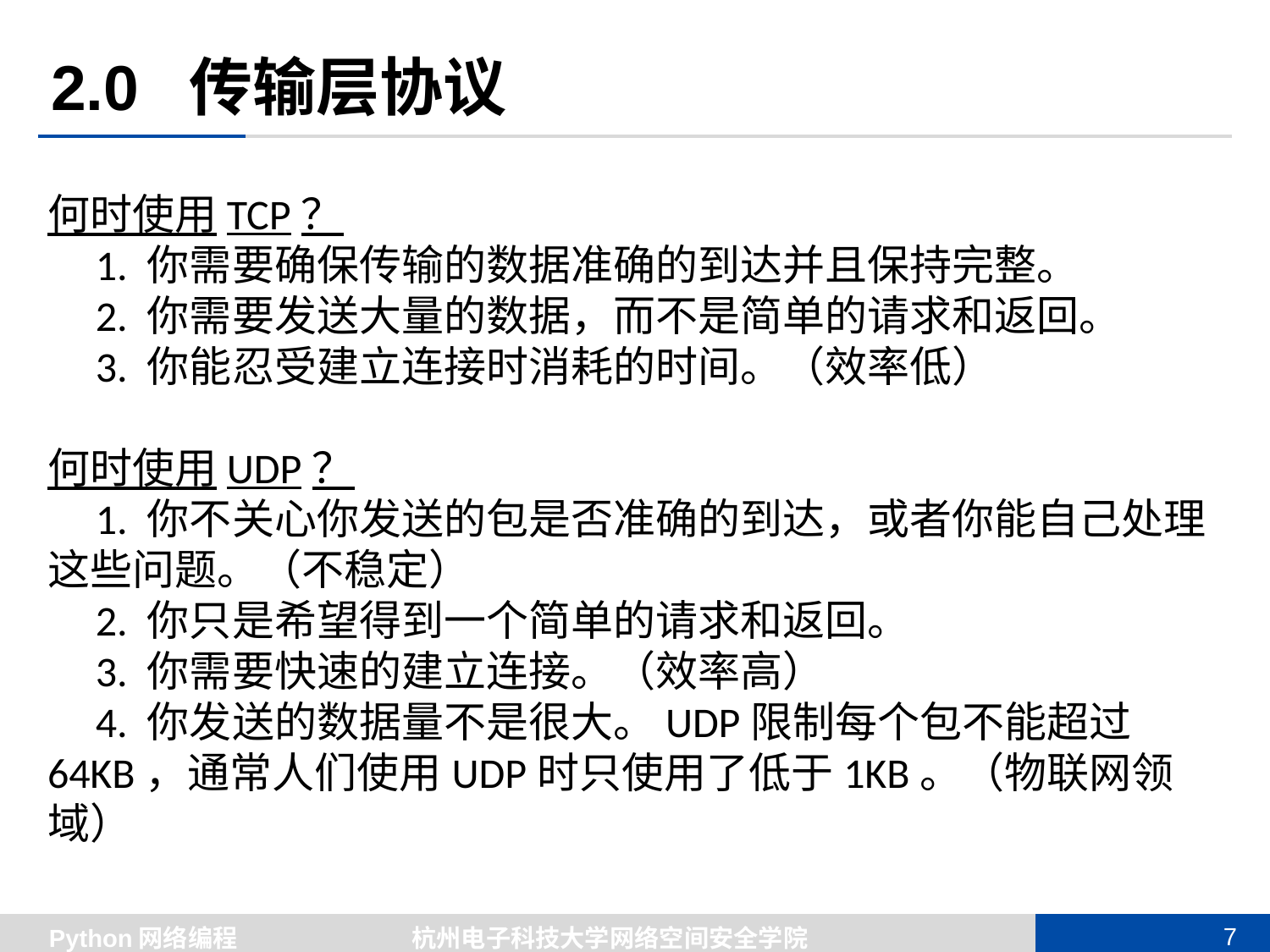

# 2.0  传输层协议
何时使用TCP？
    1. 你需要确保传输的数据准确的到达并且保持完整。
    2. 你需要发送大量的数据，而不是简单的请求和返回。
    3. 你能忍受建立连接时消耗的时间。（效率低）
何时使用UDP？
    1. 你不关心你发送的包是否准确的到达，或者你能自己处理这些问题。（不稳定）
    2. 你只是希望得到一个简单的请求和返回。
    3. 你需要快速的建立连接。（效率高）
    4. 你发送的数据量不是很大。UDP限制每个包不能超过64KB，通常人们使用UDP时只使用了低于1KB。（物联网领域）